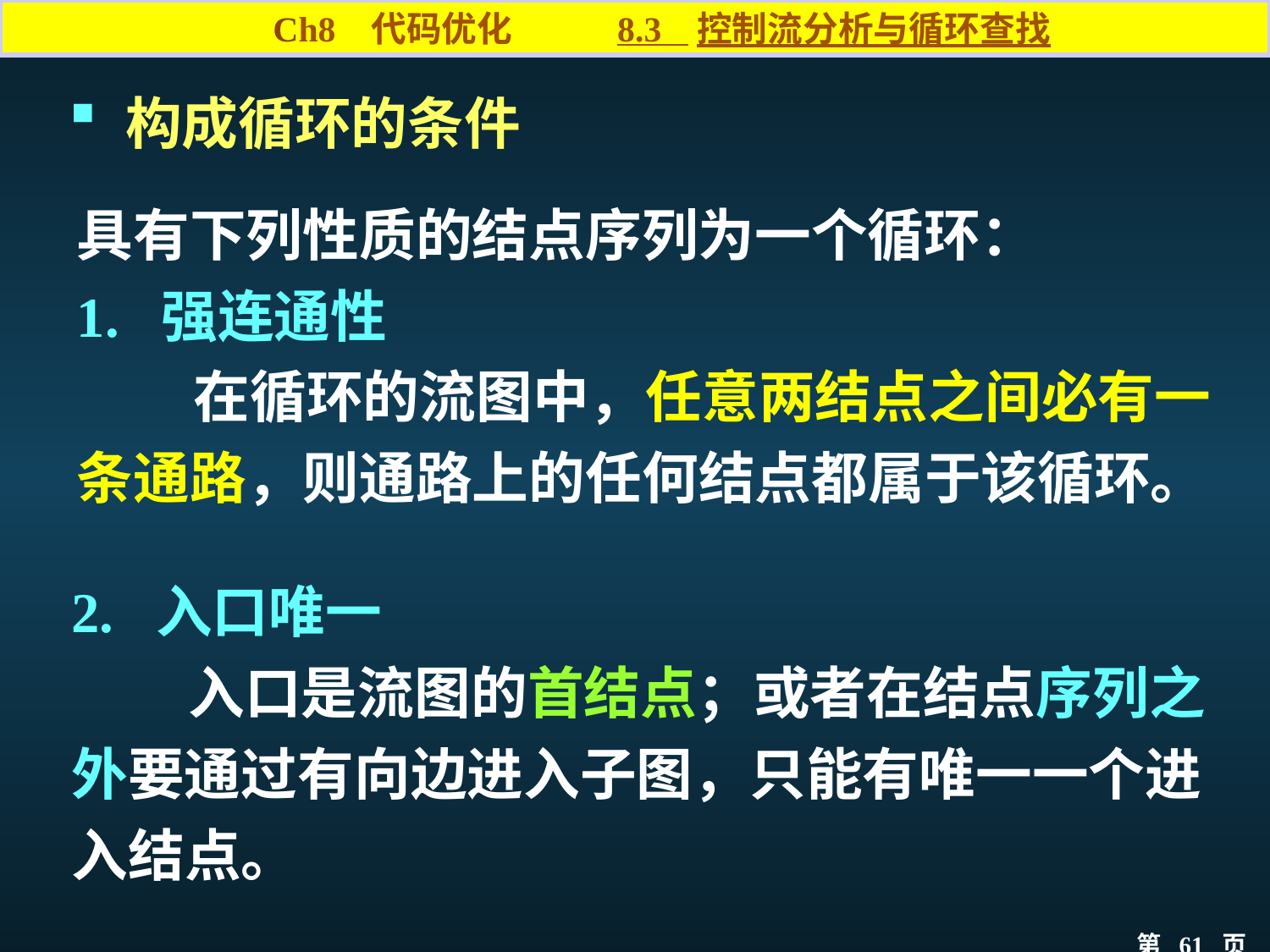

Ch8   代码优化            8.3   控制流分析与循环查找
 构成循环的条件
具有下列性质的结点序列为一个循环：
1.  强连通性
        在循环的流图中，任意两结点之间必有一条通路，则通路上的任何结点都属于该循环。
2.  入口唯一
        入口是流图的首结点；或者在结点序列之外要通过有向边进入子图，只能有唯一一个进入结点。